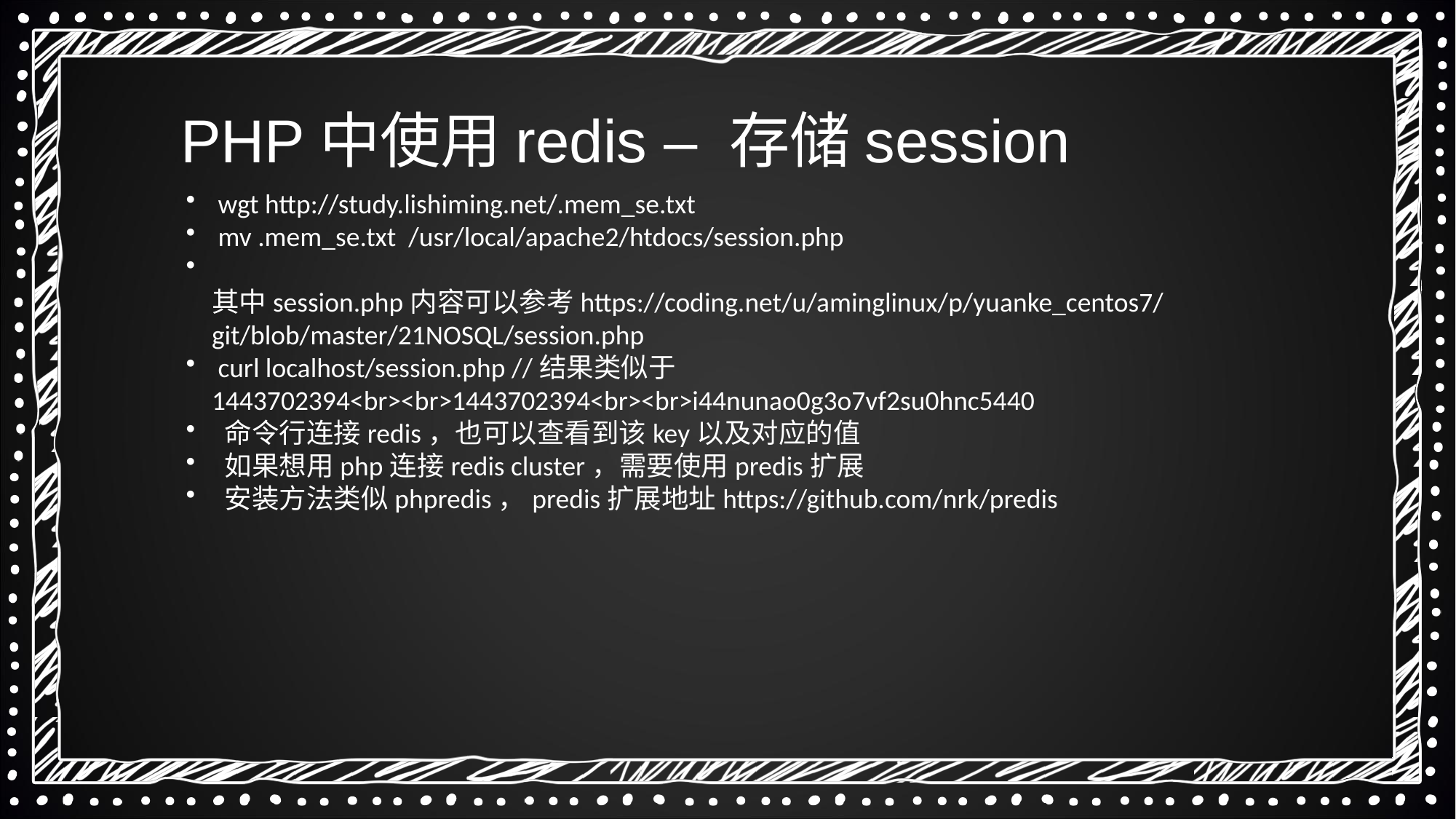

PHP中使用redis – 存储session
 wgt http://study.lishiming.net/.mem_se.txt
 mv .mem_se.txt  /usr/local/apache2/htdocs/session.php
 其中session.php内容可以参考https://coding.net/u/aminglinux/p/yuanke_centos7/git/blob/master/21NOSQL/session.php
 curl localhost/session.php //结果类似于1443702394<br><br>1443702394<br><br>i44nunao0g3o7vf2su0hnc5440
 命令行连接redis，也可以查看到该key以及对应的值
 如果想用php连接redis cluster，需要使用predis扩展
 安装方法类似phpredis，predis扩展地址https://github.com/nrk/predis